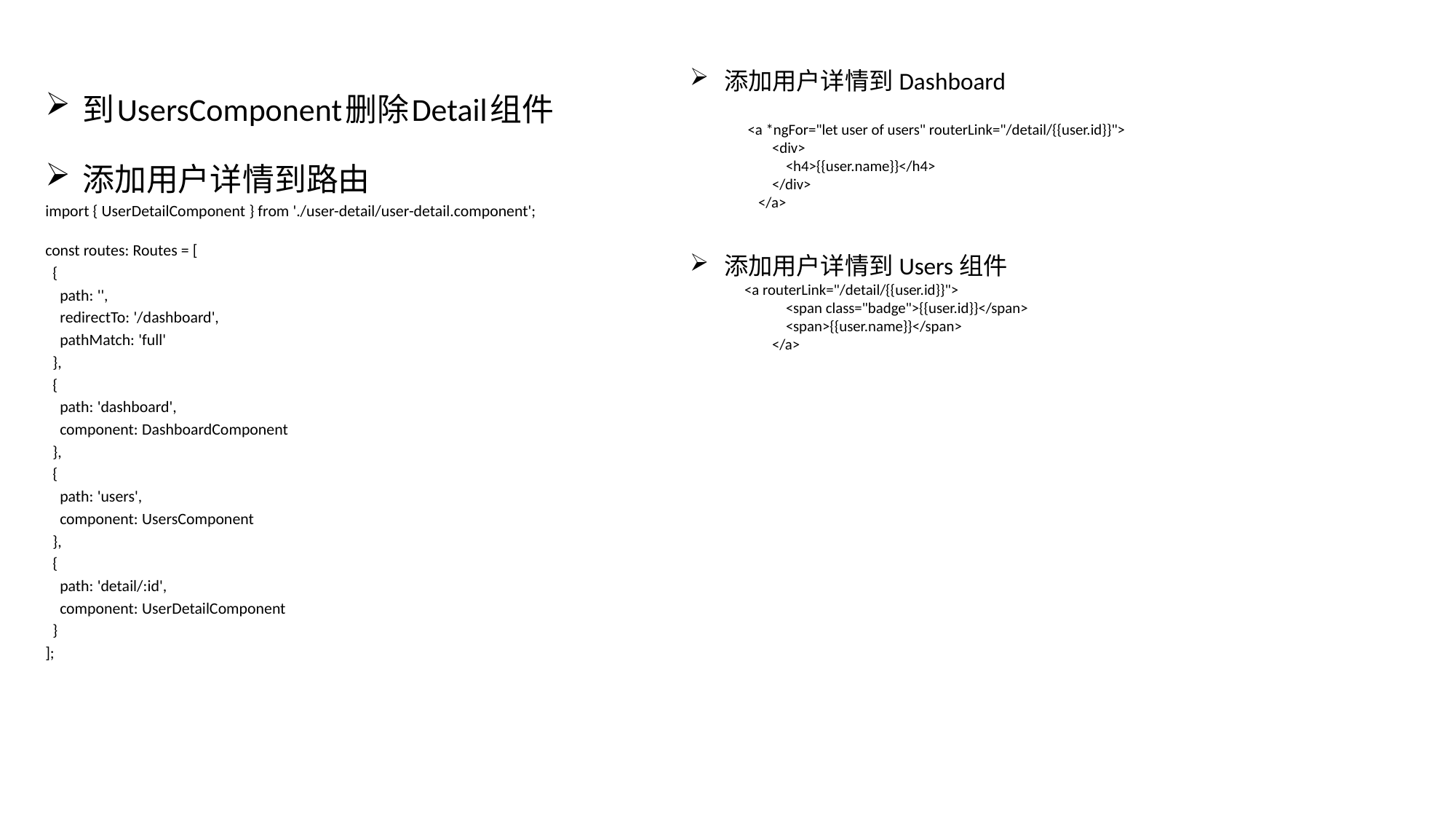

添加用户详情到Dashboard

 <a *ngFor="let user of users" routerLink="/detail/{{user.id}}">
        <div>
            <h4>{{user.name}}</h4>
        </div>
    </a>

添加用户详情到Users组件
<a routerLink="/detail/{{user.id}}">
            <span class="badge">{{user.id}}</span>
            <span>{{user.name}}</span>
        </a>

到UsersComponent删除Detail组件
添加用户详情到路由
import { UserDetailComponent } from './user-detail/user-detail.component';
const routes: Routes = [
  {
    path: '',
    redirectTo: '/dashboard',
    pathMatch: 'full'
  },
  {
    path: 'dashboard',
    component: DashboardComponent
  },
  {
    path: 'users',
    component: UsersComponent
  },
  {
    path: 'detail/:id',
    component: UserDetailComponent
  }
];